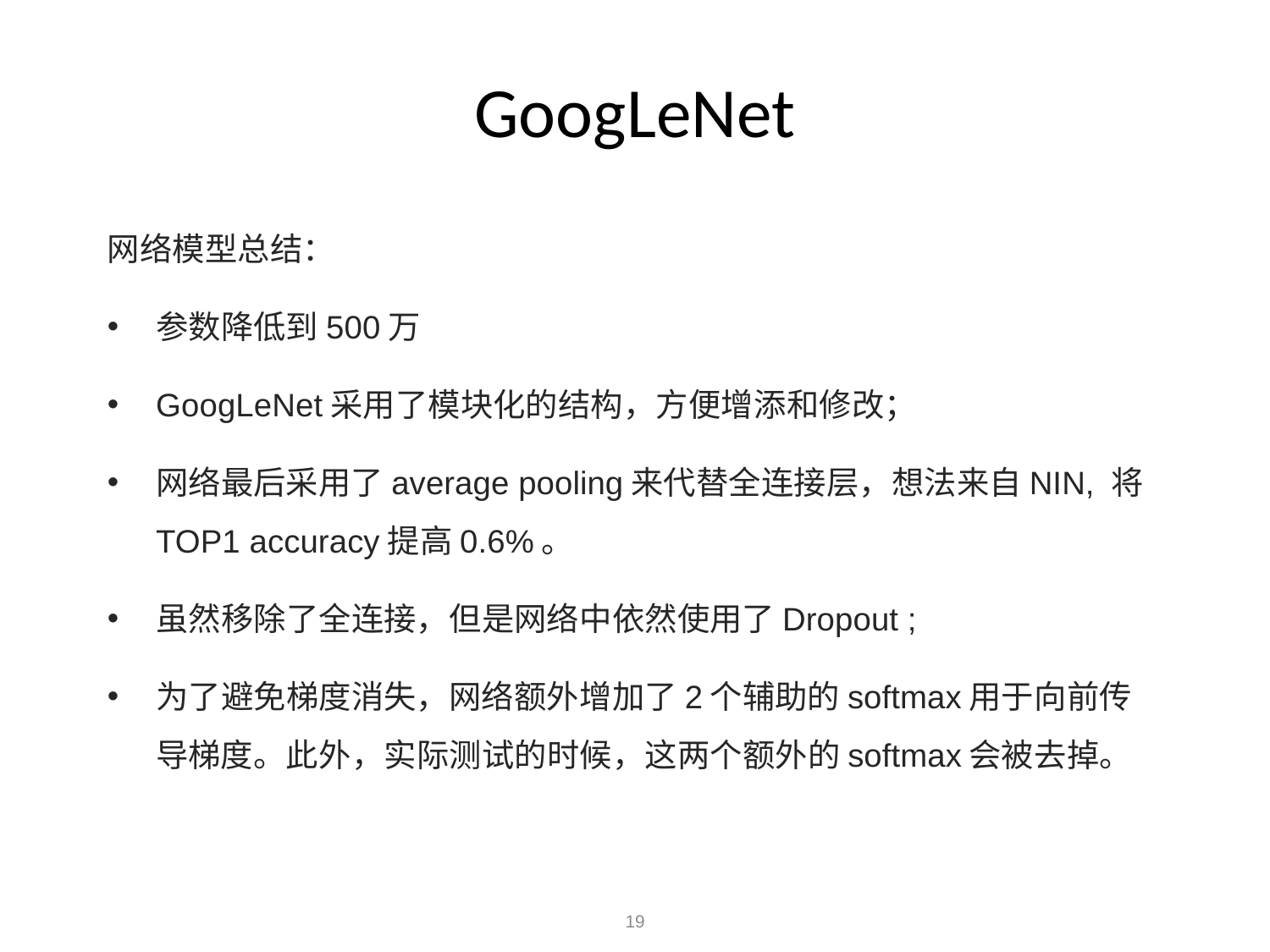

GoogLeNet
网络模型总结：
参数降低到500万
GoogLeNet采用了模块化的结构，方便增添和修改；
网络最后采用了average pooling来代替全连接层，想法来自NIN, 将TOP1 accuracy提高0.6%。
虽然移除了全连接，但是网络中依然使用了Dropout ;
为了避免梯度消失，网络额外增加了2个辅助的softmax用于向前传导梯度。此外，实际测试的时候，这两个额外的softmax会被去掉。
19